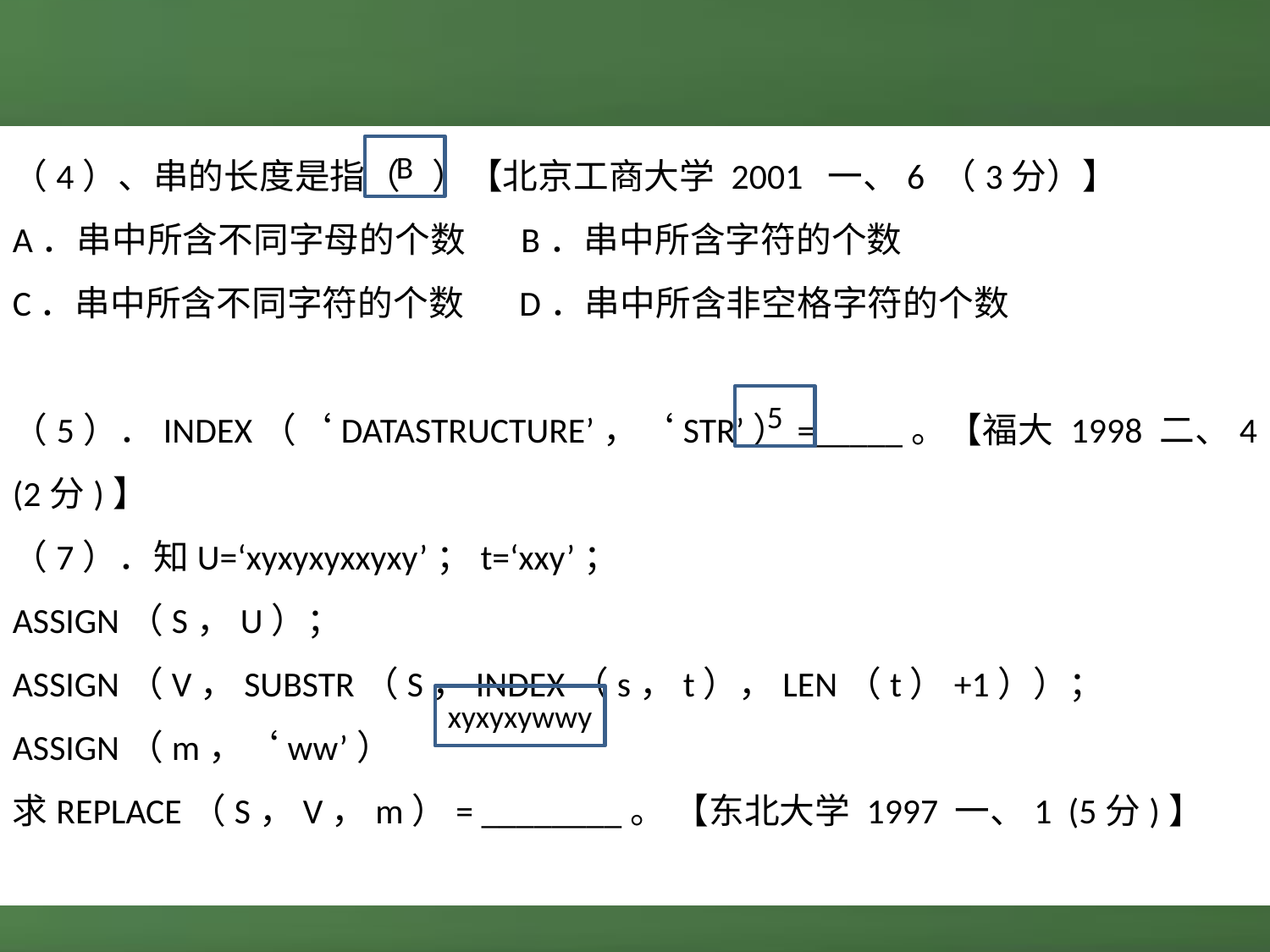

（4）、串的长度是指（    ）【北京工商大学 2001  一、6 （3分）】
A．串中所含不同字母的个数      B．串中所含字符的个数
C．串中所含不同字符的个数      D．串中所含非空格字符的个数

（5）．INDEX（‘DATASTRUCTURE’，‘STR’）=_____。【福大 1998 二、4 (2分)】
（7）．知U=‘xyxyxyxxyxy’；t=‘xxy’；
ASSIGN（S，U）；
ASSIGN（V，SUBSTR（S，INDEX（s，t），LEN（t）+1））；
ASSIGN（m，‘ww’）
求REPLACE（S，V，m）= ________。 【东北大学 1997 一、1  (5分)】
B
5
xyxyxywwy